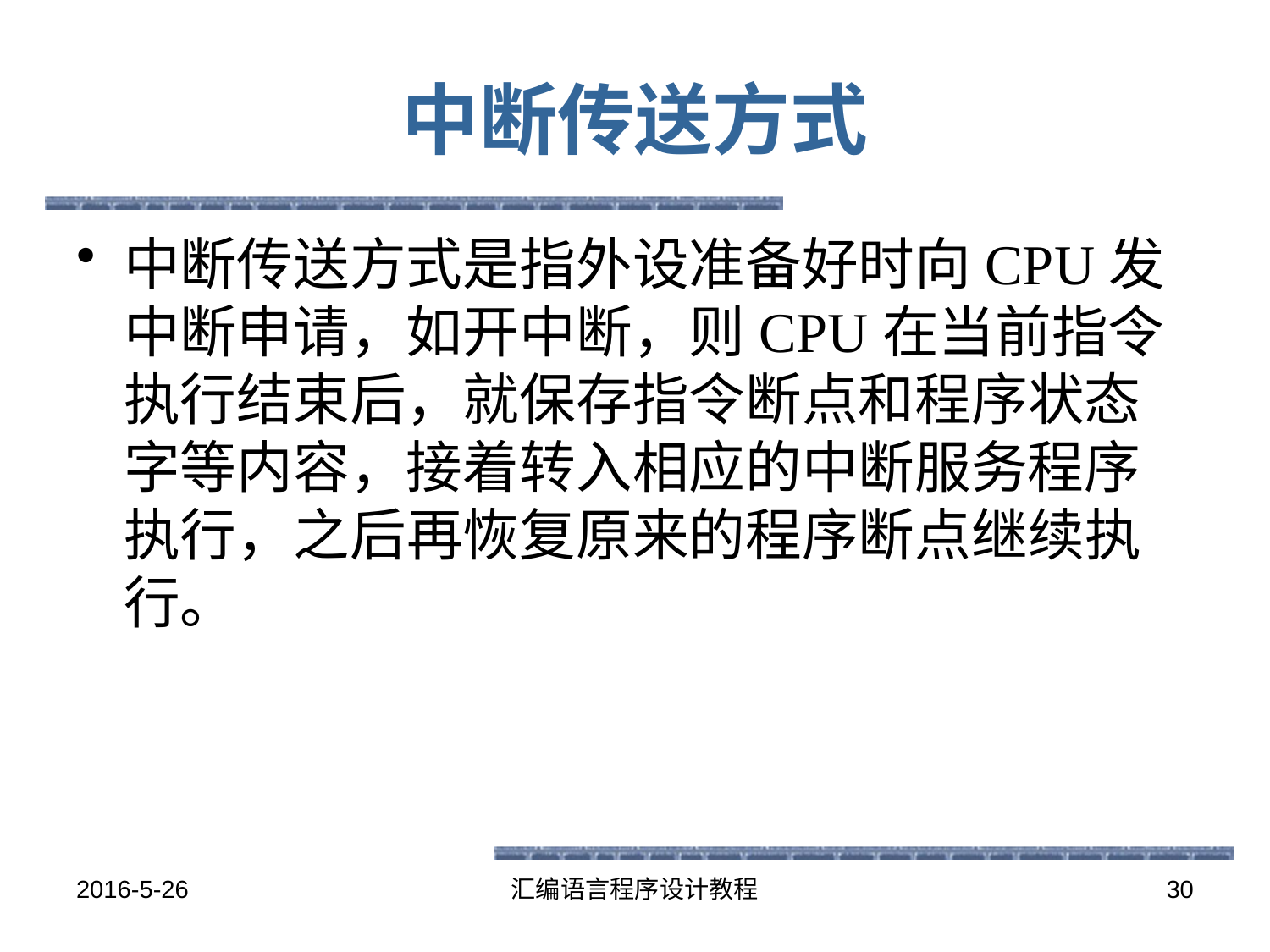

# 中断传送方式
中断传送方式是指外设准备好时向CPU发中断申请，如开中断，则CPU在当前指令执行结束后，就保存指令断点和程序状态字等内容，接着转入相应的中断服务程序执行，之后再恢复原来的程序断点继续执行。
2016-5-26
汇编语言程序设计教程
30